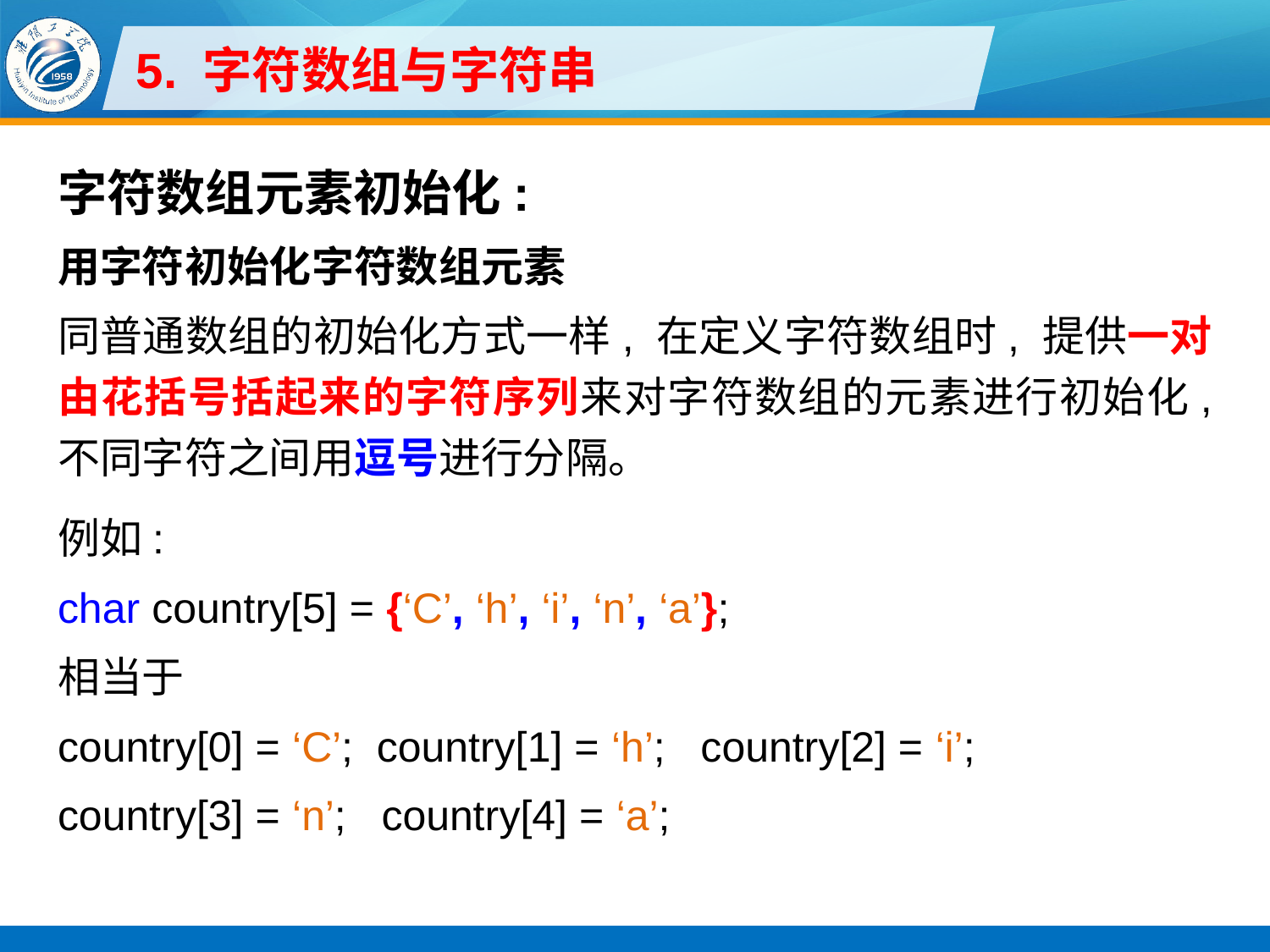

# 5. 字符数组与字符串
字符数组元素初始化:
用字符初始化字符数组元素
同普通数组的初始化方式一样, 在定义字符数组时, 提供一对由花括号括起来的字符序列来对字符数组的元素进行初始化, 不同字符之间用逗号进行分隔。
例如:
char country[5] = {‘C’, ‘h’, ‘i’, ‘n’, ‘a’};
相当于
country[0] = ‘C’;  country[1] = ‘h’;   country[2] = ‘i’;
country[3] = ‘n’;   country[4] = ‘a’;